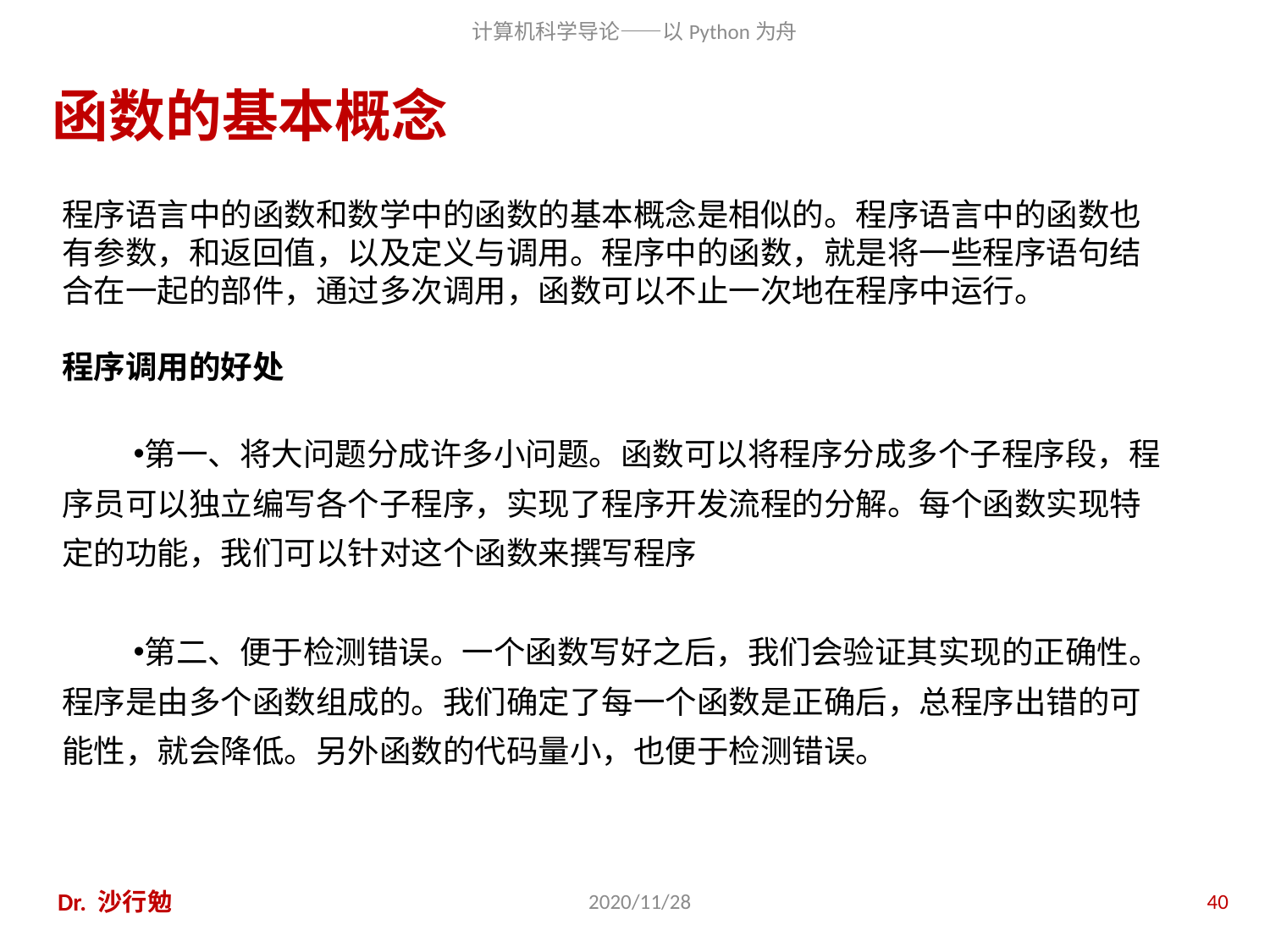

# 函数的基本概念
程序语言中的函数和数学中的函数的基本概念是相似的。程序语言中的函数也有参数，和返回值，以及定义与调用。程序中的函数，就是将一些程序语句结合在一起的部件，通过多次调用，函数可以不止一次地在程序中运行。

程序调用的好处

第一、将大问题分成许多小问题。函数可以将程序分成多个子程序段，程序员可以独立编写各个子程序，实现了程序开发流程的分解。每个函数实现特定的功能，我们可以针对这个函数来撰写程序

第二、便于检测错误。一个函数写好之后，我们会验证其实现的正确性。程序是由多个函数组成的。我们确定了每一个函数是正确后，总程序出错的可能性，就会降低。另外函数的代码量小，也便于检测错误。
Dr. 沙行勉
2020/11/28
40